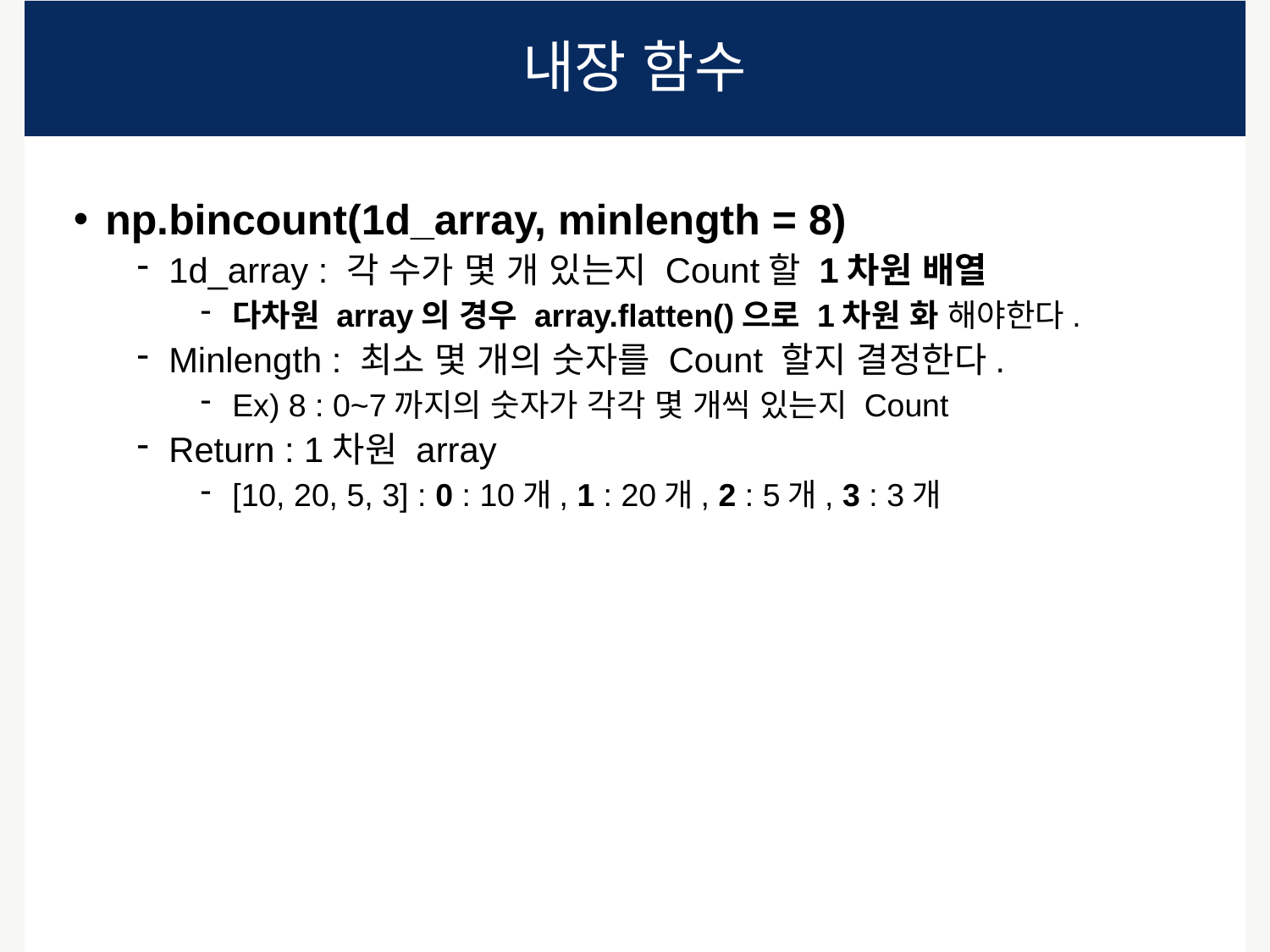

# 내장 함수
np.bincount(1d_array, minlength = 8)
1d_array : 각 수가 몇 개 있는지 Count할 1차원 배열
다차원 array의 경우 array.flatten()으로 1차원 화 해야한다.
Minlength : 최소 몇 개의 숫자를 Count 할지 결정한다.
Ex) 8 : 0~7까지의 숫자가 각각 몇 개씩 있는지 Count
Return : 1차원 array
[10, 20, 5, 3] : 0 : 10개, 1 : 20개, 2 : 5개, 3 : 3개